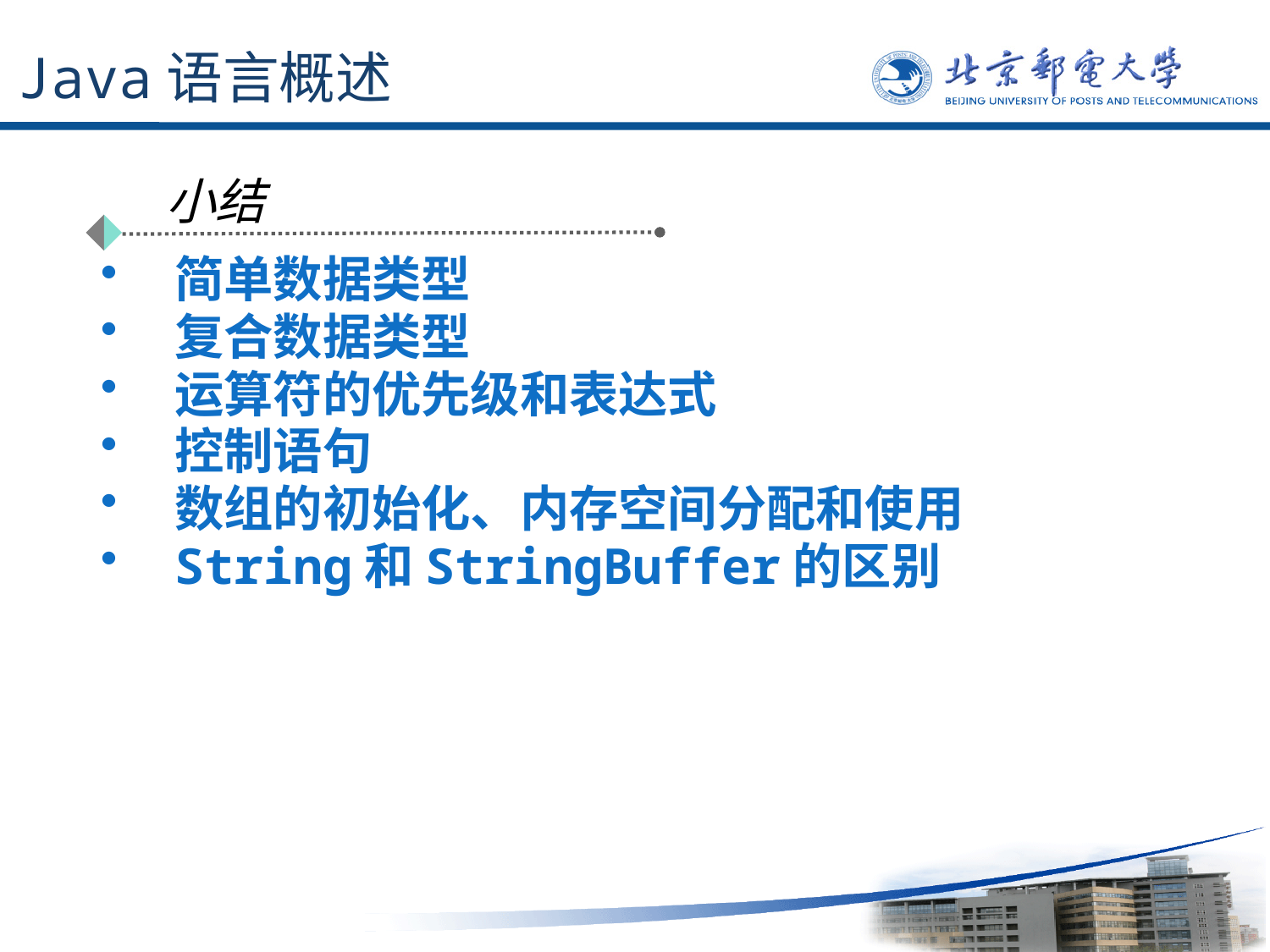

# Java语言概述

小结

简单数据类型
复合数据类型
运算符的优先级和表达式
控制语句
数组的初始化、内存空间分配和使用
String和StringBuffer的区别